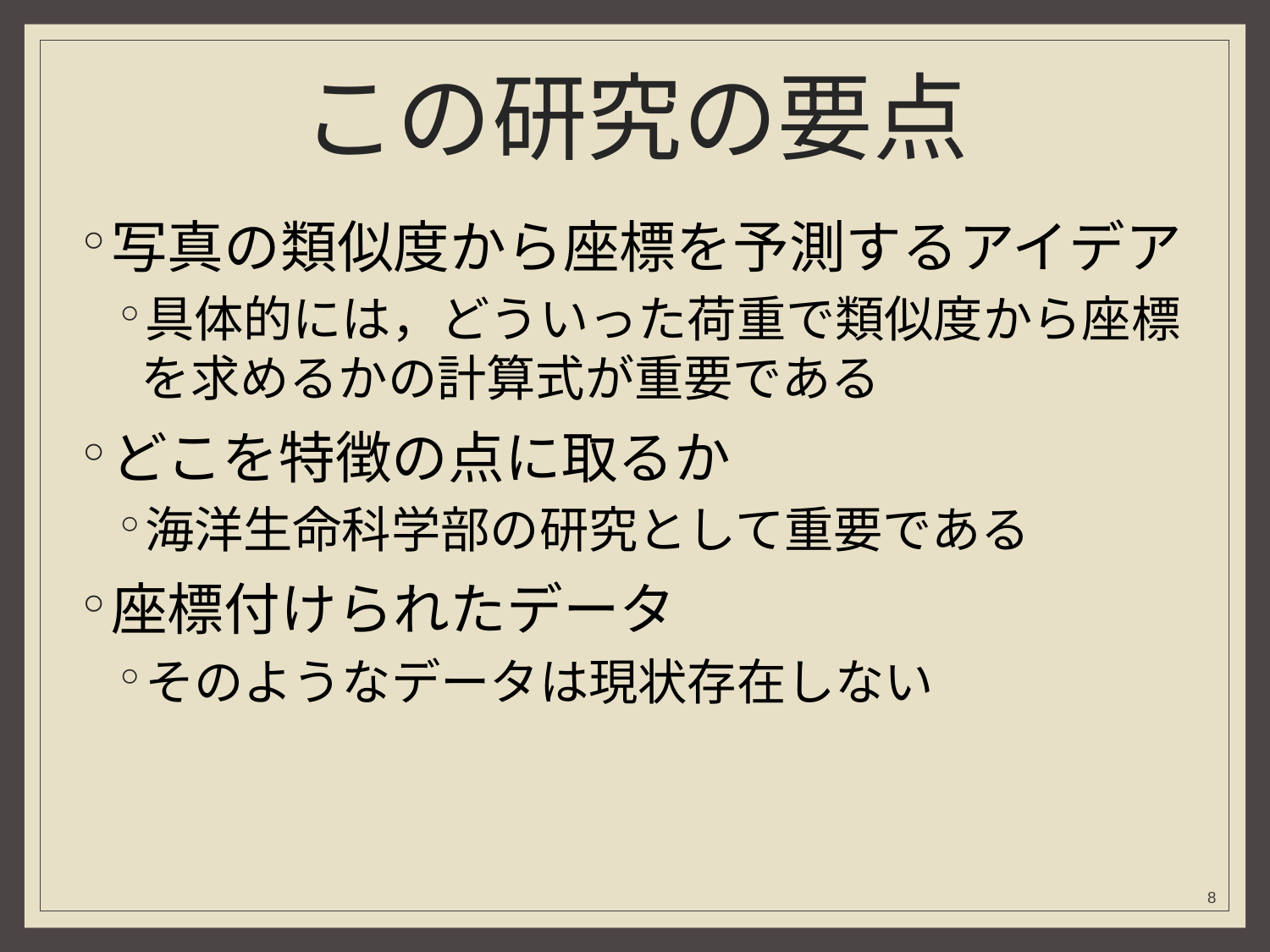

# この研究の要点
写真の類似度から座標を予測するアイデア
具体的には，どういった荷重で類似度から座標を求めるかの計算式が重要である
どこを特徴の点に取るか
海洋生命科学部の研究として重要である
座標付けられたデータ
そのようなデータは現状存在しない
8